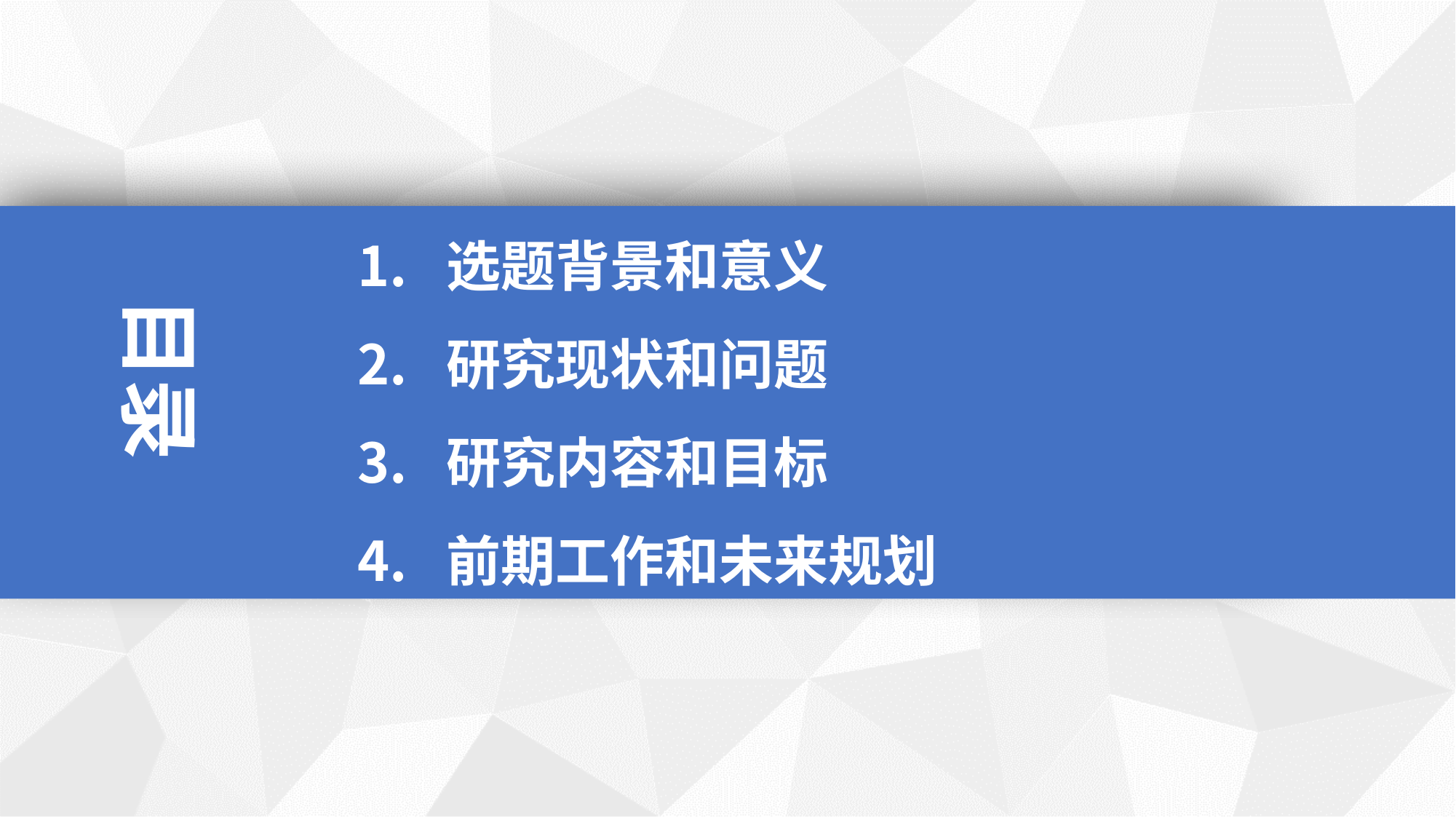

选题背景和意义
研究现状和问题
研究内容和目标
前期工作和未来规划

目录